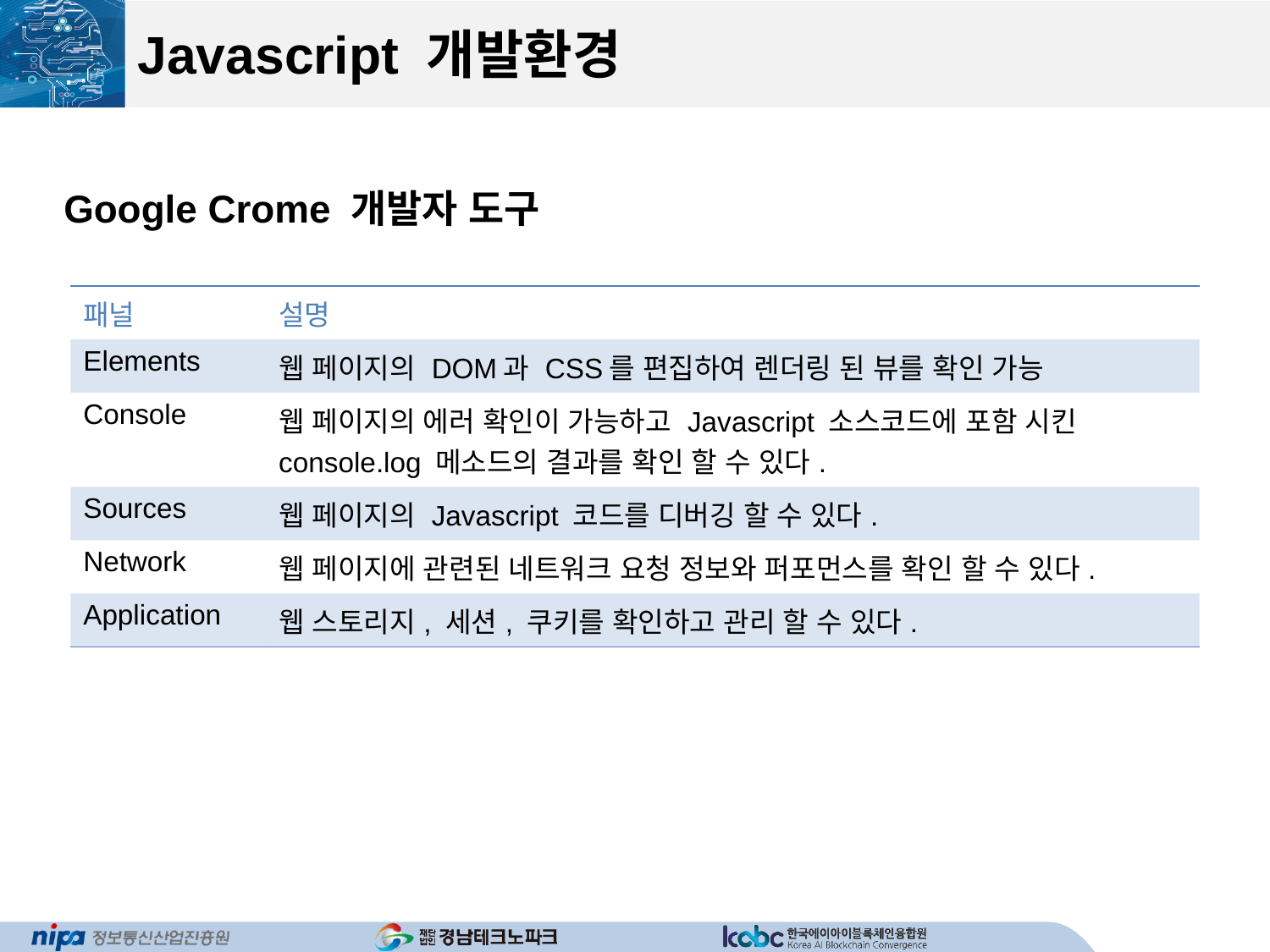

# Javascript 개발환경
Google Crome 개발자 도구

| 패널 | 설명 |
| --- | --- |
| Elements | 웹 페이지의 DOM과 CSS를 편집하여 렌더링 된 뷰를 확인 가능 |
| Console | 웹 페이지의 에러 확인이 가능하고 Javascript 소스코드에 포함 시킨 console.log 메소드의 결과를 확인 할 수 있다. |
| Sources | 웹 페이지의 Javascript 코드를 디버깅 할 수 있다. |
| Network | 웹 페이지에 관련된 네트워크 요청 정보와 퍼포먼스를 확인 할 수 있다. |
| Application | 웹 스토리지, 세션, 쿠키를 확인하고 관리 할 수 있다. |